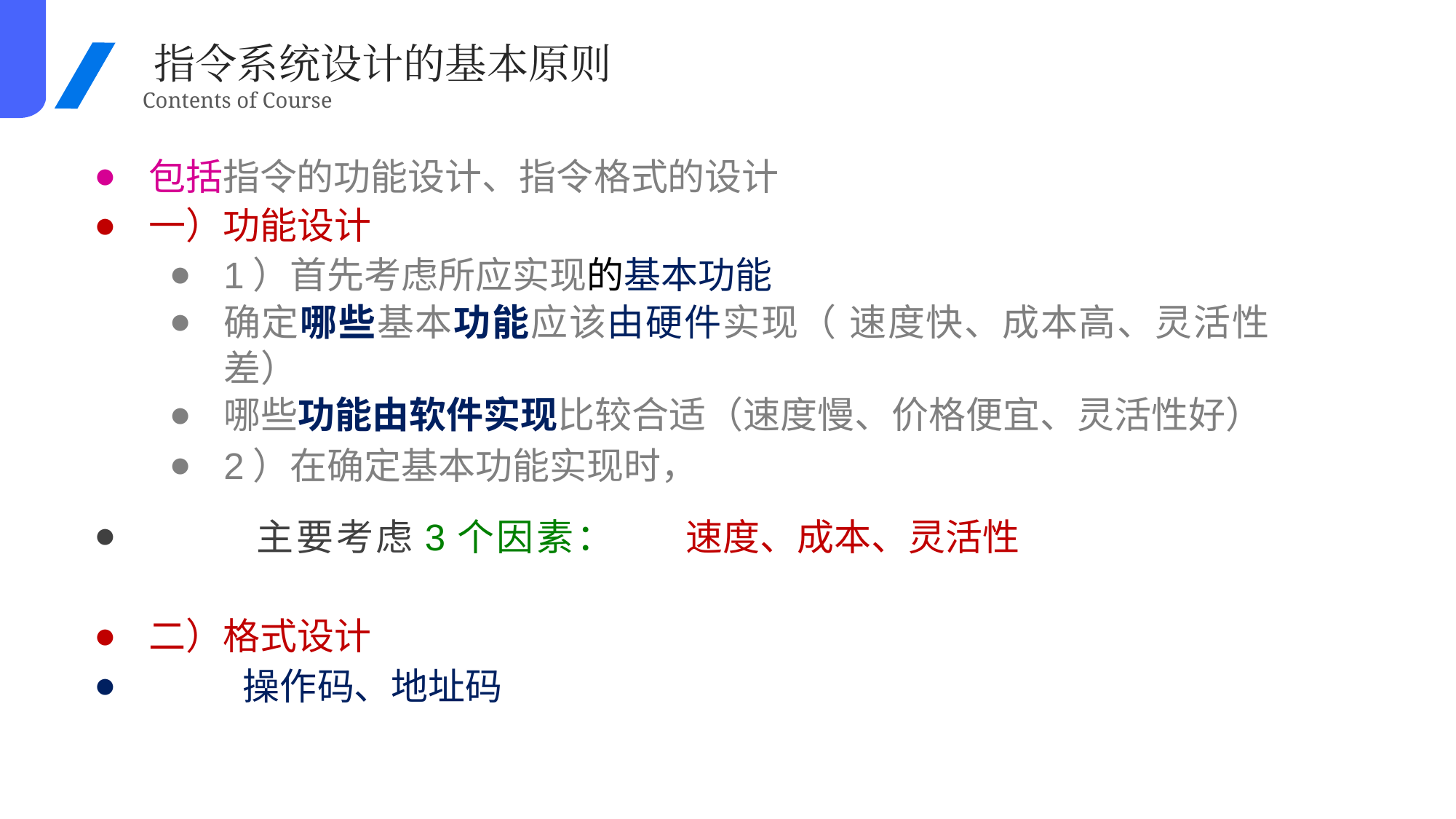

指令系统设计的基本原则
Contents of Course

包括指令的功能设计、指令格式的设计
一）功能设计
1）首先考虑所应实现的基本功能
确定哪些基本功能应该由硬件实现（ 速度快、成本高、灵活性 差）
哪些功能由软件实现比较合适（速度慢、价格便宜、灵活性好）
2）在确定基本功能实现时，
●
主要考虑3个因素： 速度、成本、灵活性
二）格式设计
操作码、地址码